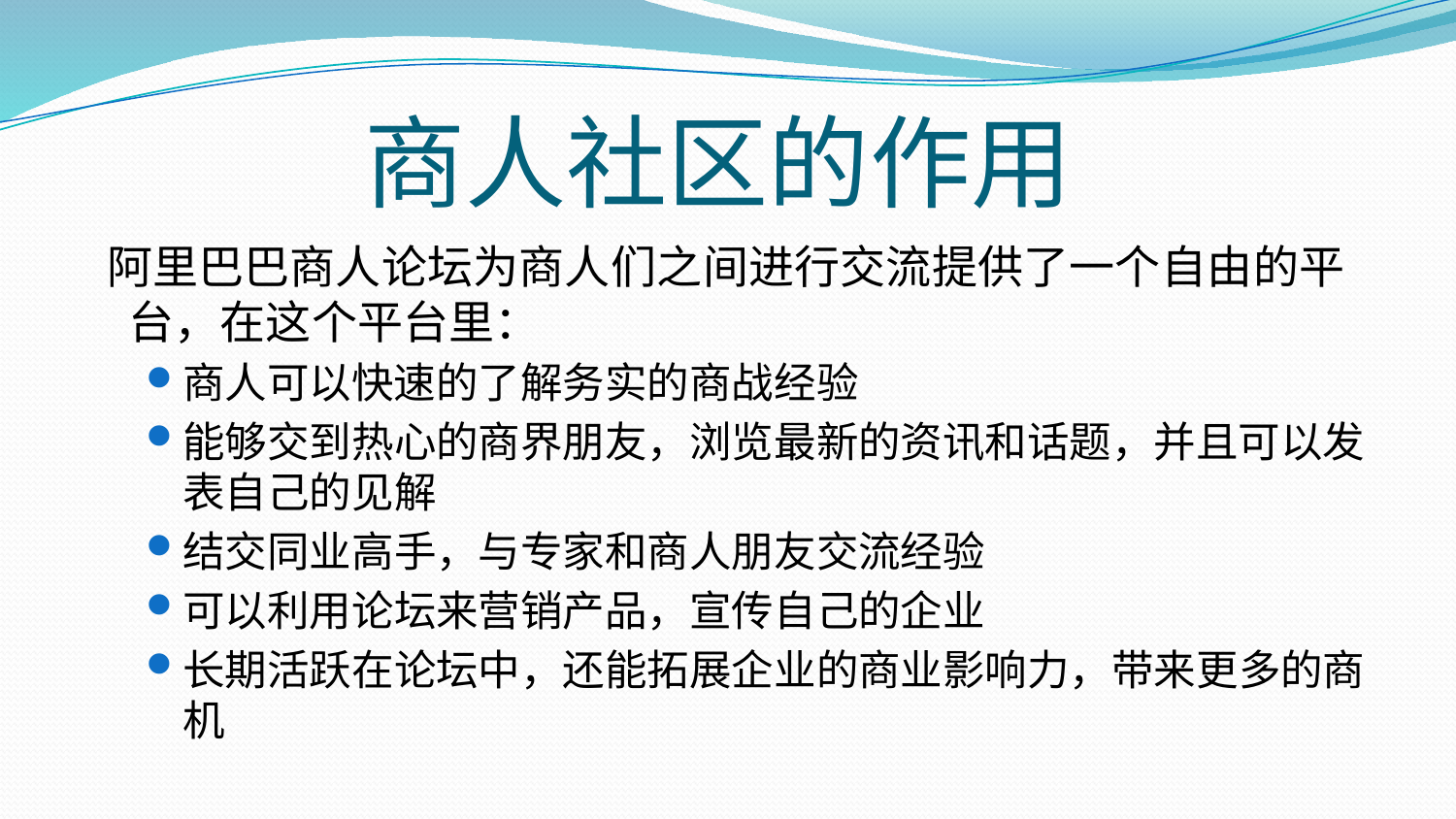

# 商人社区的作用
 阿里巴巴商人论坛为商人们之间进行交流提供了一个自由的平台，在这个平台里：
商人可以快速的了解务实的商战经验
能够交到热心的商界朋友，浏览最新的资讯和话题，并且可以发表自己的见解
结交同业高手，与专家和商人朋友交流经验
可以利用论坛来营销产品，宣传自己的企业
长期活跃在论坛中，还能拓展企业的商业影响力，带来更多的商机